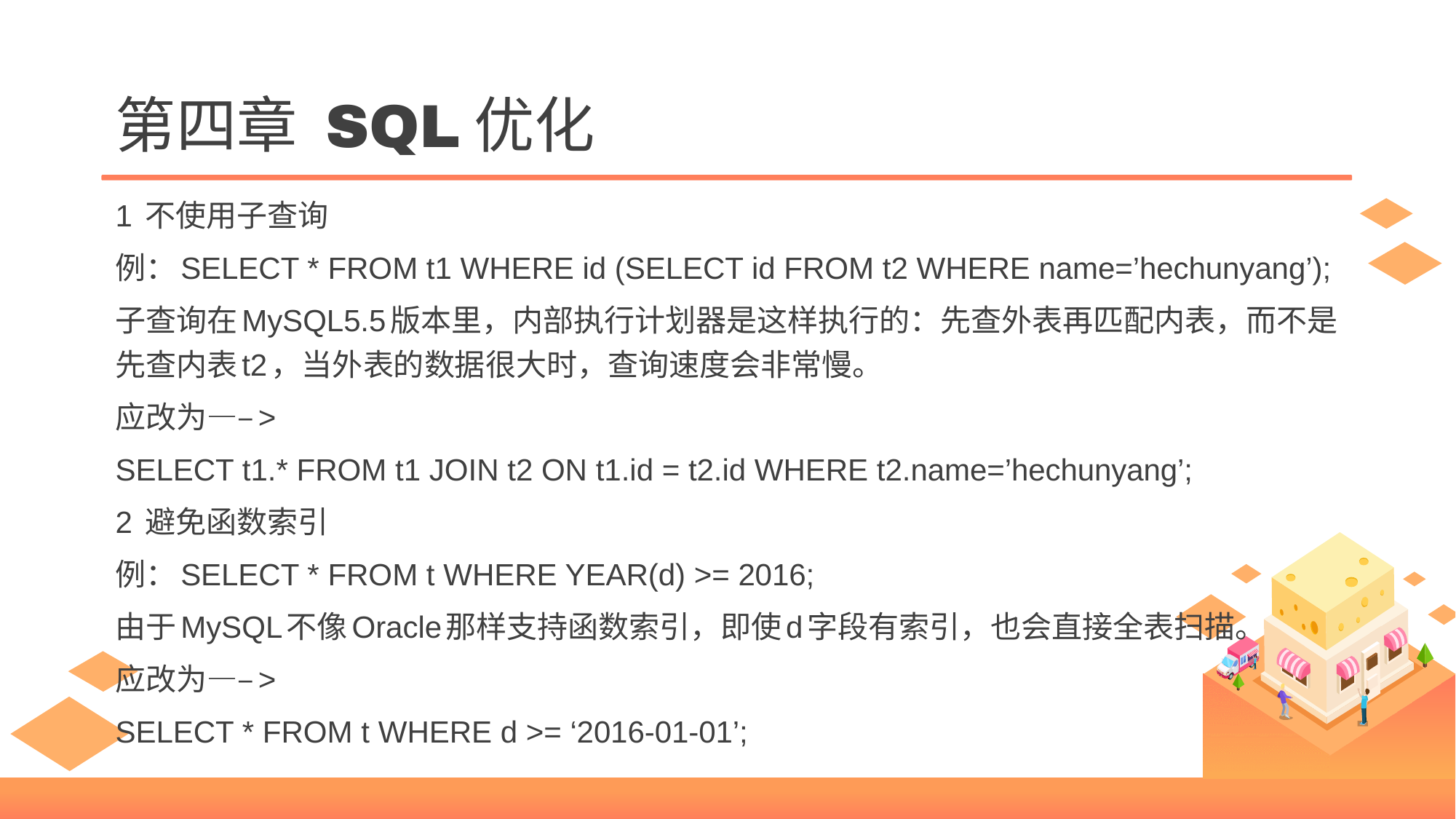

# 第四章 SQL优化
1 不使用子查询
例：SELECT * FROM t1 WHERE id (SELECT id FROM t2 WHERE name=’hechunyang’);
子查询在MySQL5.5版本里，内部执行计划器是这样执行的：先查外表再匹配内表，而不是先查内表t2，当外表的数据很大时，查询速度会非常慢。
应改为—–>
SELECT t1.* FROM t1 JOIN t2 ON t1.id = t2.id WHERE t2.name=’hechunyang’;
2 避免函数索引
例：SELECT * FROM t WHERE YEAR(d) >= 2016;
由于MySQL不像Oracle那样支持函数索引，即使d字段有索引，也会直接全表扫描。
应改为—–>
SELECT * FROM t WHERE d >= ‘2016-01-01’;